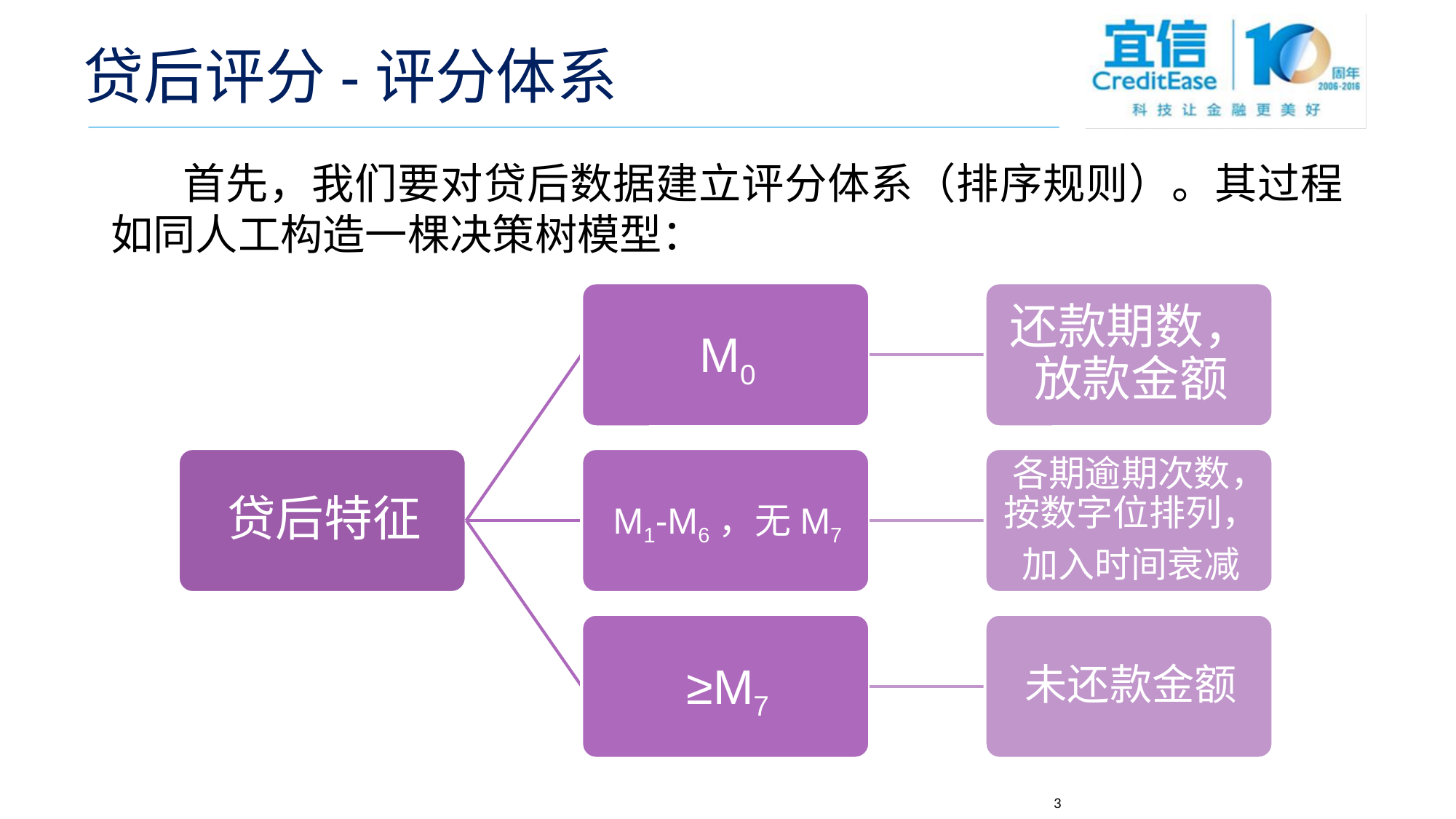

# 贷后评分-评分体系
      首先，我们要对贷后数据建立评分体系（排序规则）。其过程如同人工构造一棵决策树模型：
贷后特征

M0

还款期数，放款金额

M1-M6，无M7

 各期逾期次数，按数字位排列，
加入时间衰减

≥M7

未还款金额
3